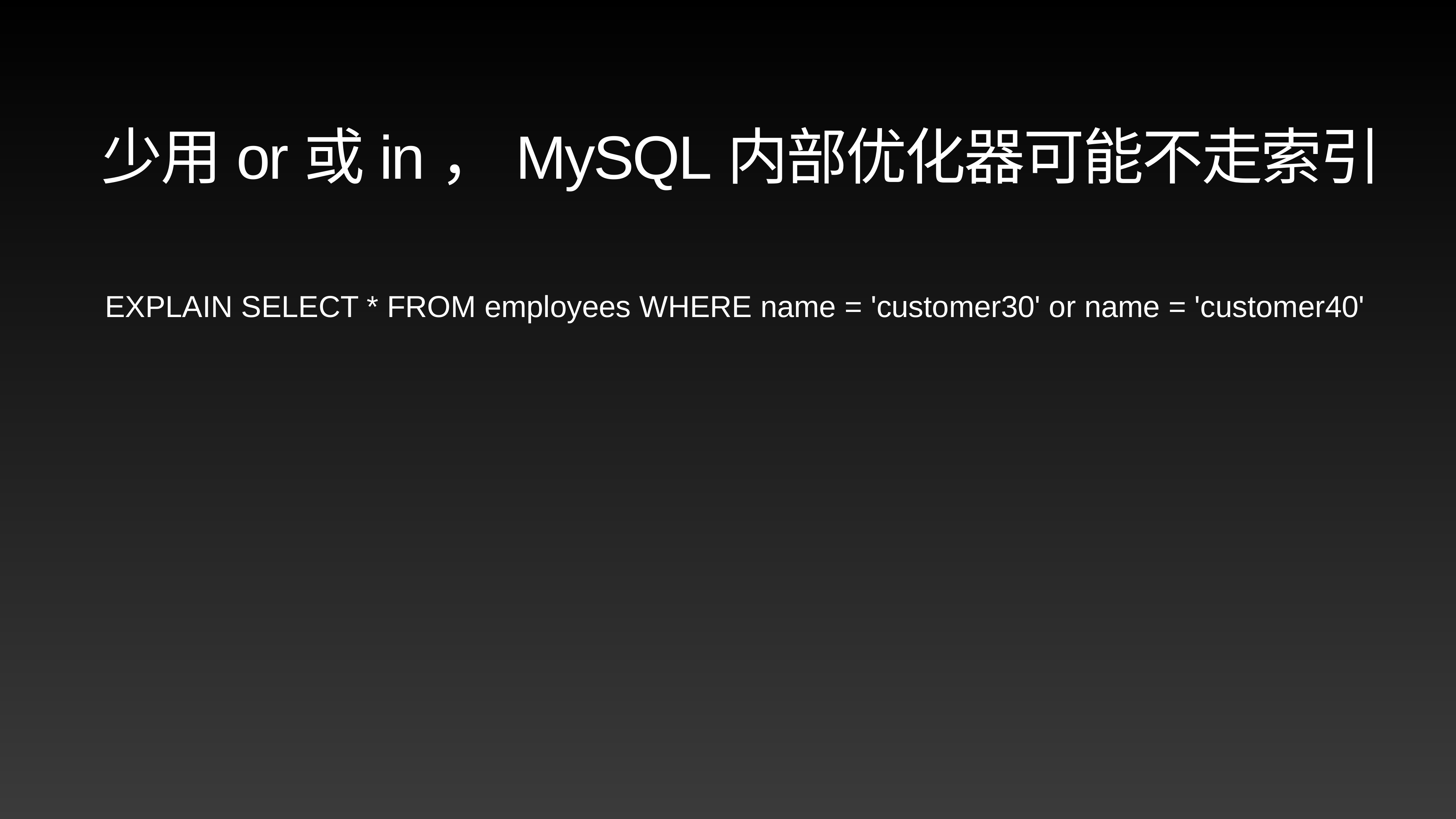

少用or或in，MySQL内部优化器可能不走索引
EXPLAIN SELECT * FROM employees WHERE name = 'customer30' or name = 'customer40'